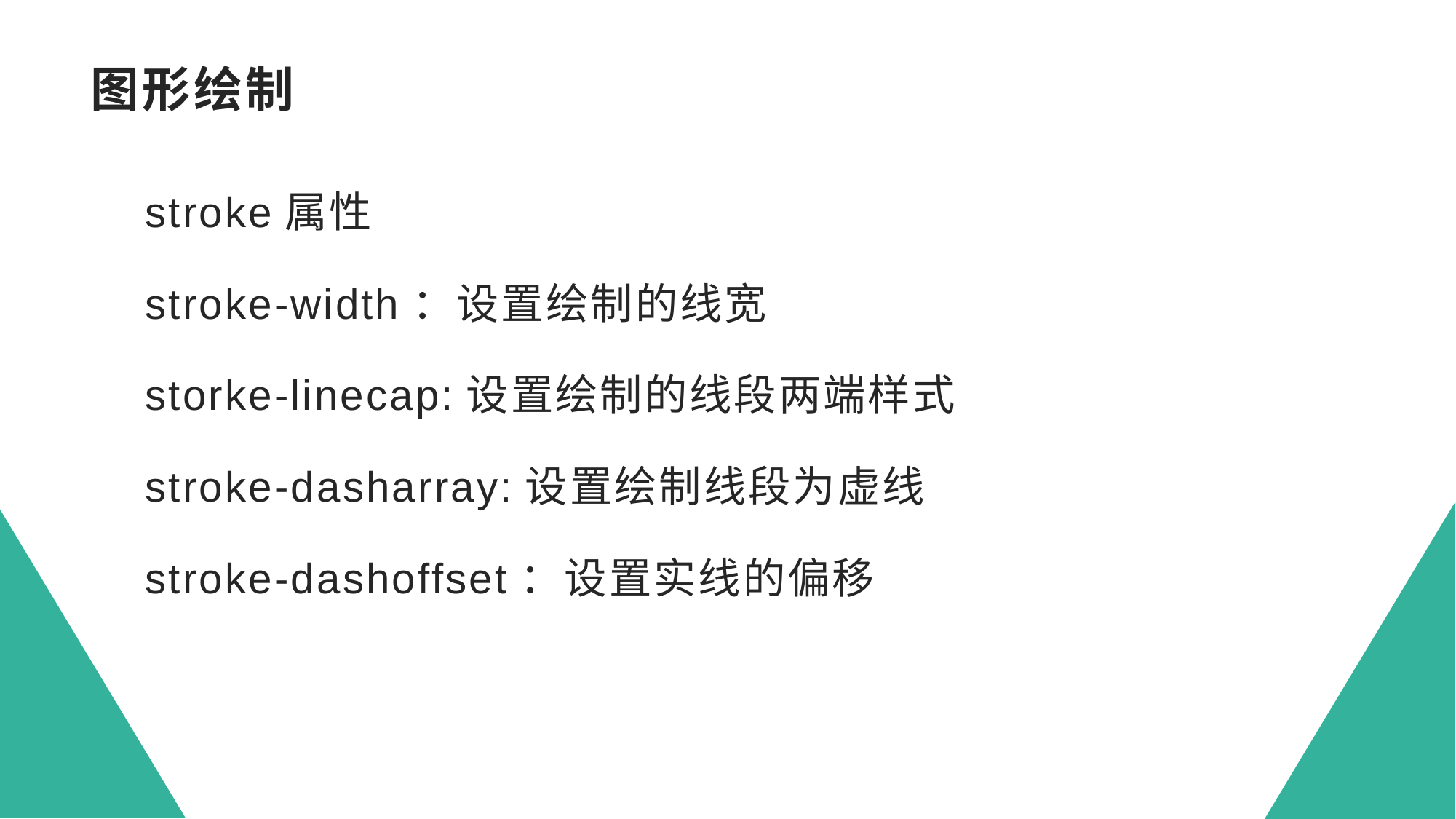

# 图形绘制
stroke属性
stroke-width：设置绘制的线宽
storke-linecap:设置绘制的线段两端样式
stroke-dasharray:设置绘制线段为虚线
stroke-dashoffset：设置实线的偏移